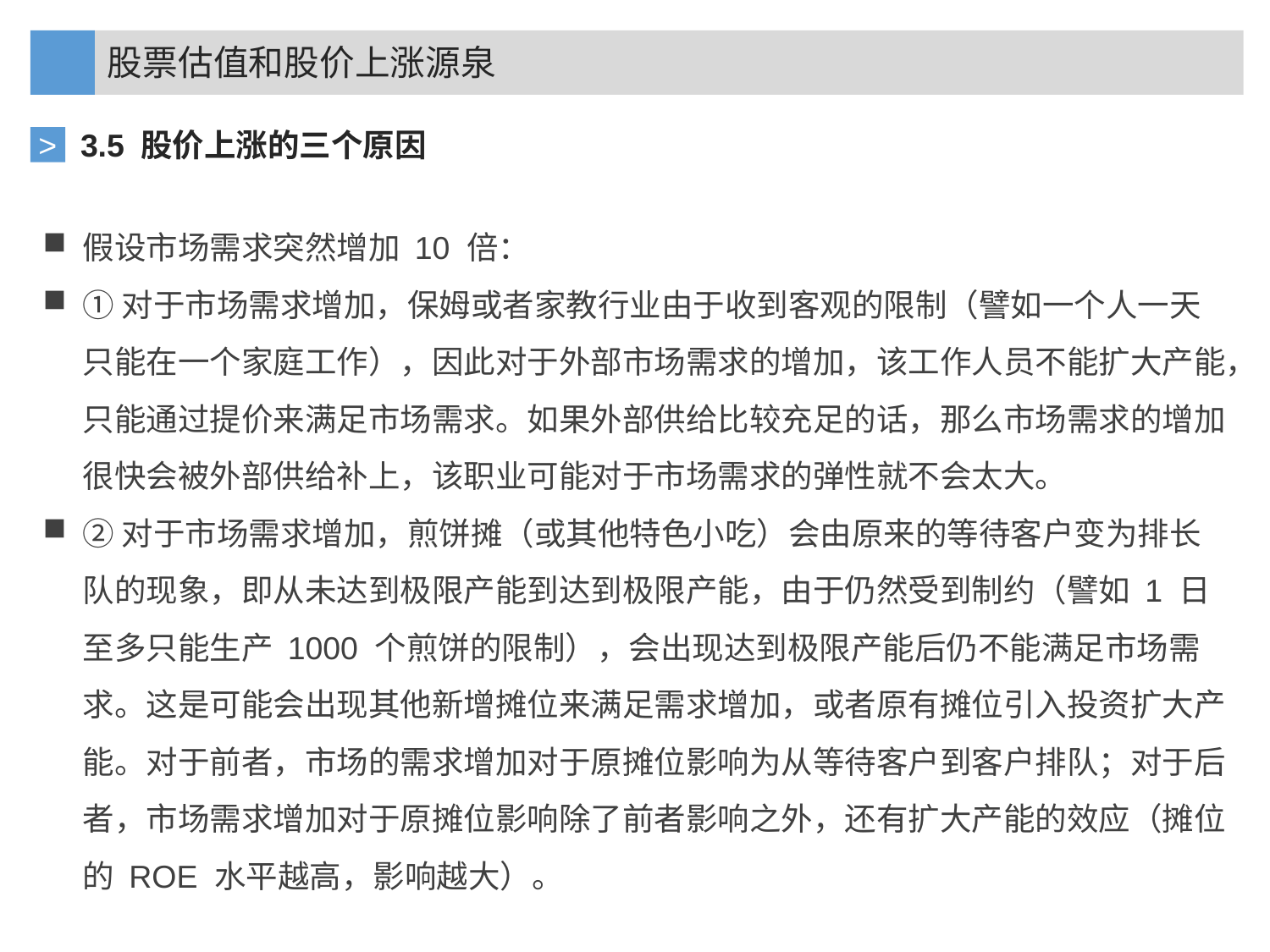

股票估值和股价上涨源泉
3.5 股价上涨的三个原因
>
假设市场需求突然增加 10 倍：
①对于市场需求增加，保姆或者家教行业由于收到客观的限制（譬如一个人一天只能在一个家庭工作），因此对于外部市场需求的增加，该工作人员不能扩大产能，只能通过提价来满足市场需求。如果外部供给比较充足的话，那么市场需求的增加很快会被外部供给补上，该职业可能对于市场需求的弹性就不会太大。
②对于市场需求增加，煎饼摊（或其他特色小吃）会由原来的等待客户变为排长队的现象，即从未达到极限产能到达到极限产能，由于仍然受到制约（譬如 1 日至多只能生产 1000 个煎饼的限制），会出现达到极限产能后仍不能满足市场需求。这是可能会出现其他新增摊位来满足需求增加，或者原有摊位引入投资扩大产能。对于前者，市场的需求增加对于原摊位影响为从等待客户到客户排队；对于后者，市场需求增加对于原摊位影响除了前者影响之外，还有扩大产能的效应（摊位的 ROE 水平越高，影响越大）。